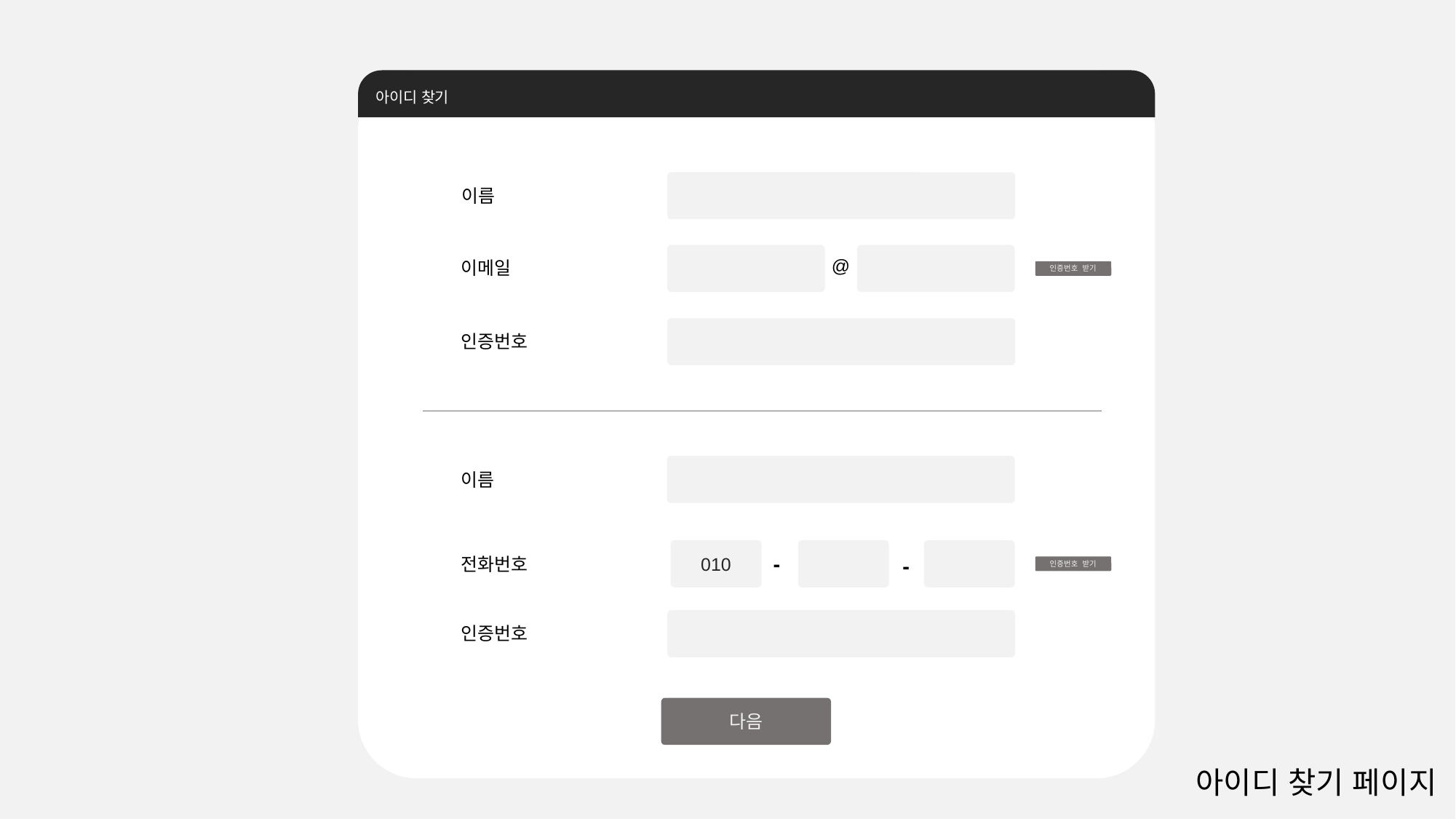

아이디 찾기

이름

이메일

인증번호

@

전화번호
010

-
-
인증번호  받기

이름
인증번호  받기

인증번호
다음
아이디 찾기 페이지